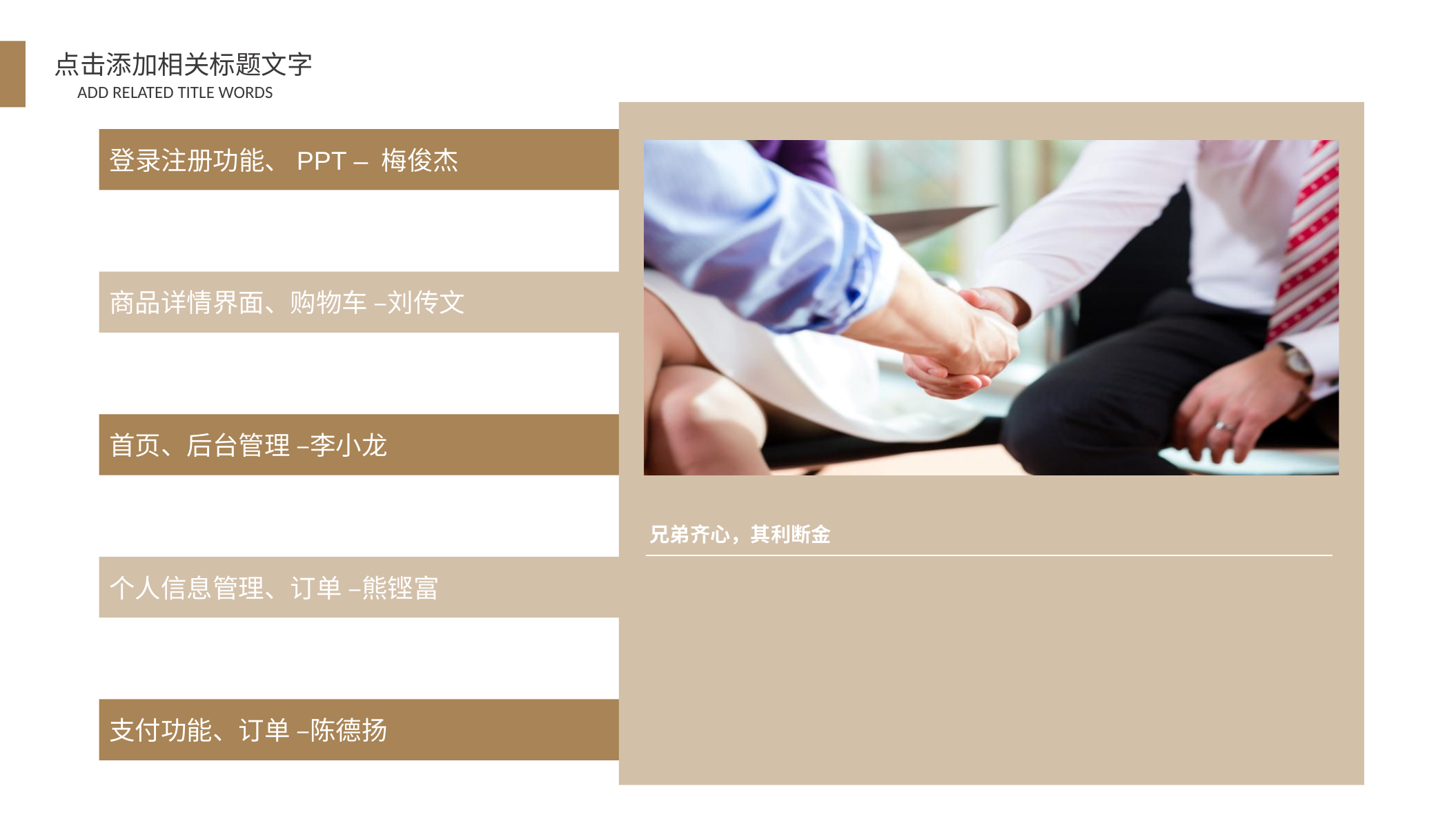

点击添加相关标题文字
ADD RELATED TITLE WORDS

登录注册功能、PPT – 梅俊杰

商品详情界面、购物车 –刘传文
首页、后台管理 –李小龙
兄弟齐心，其利断金
个人信息管理、订单 –熊铿富

支付功能、订单 –陈德扬